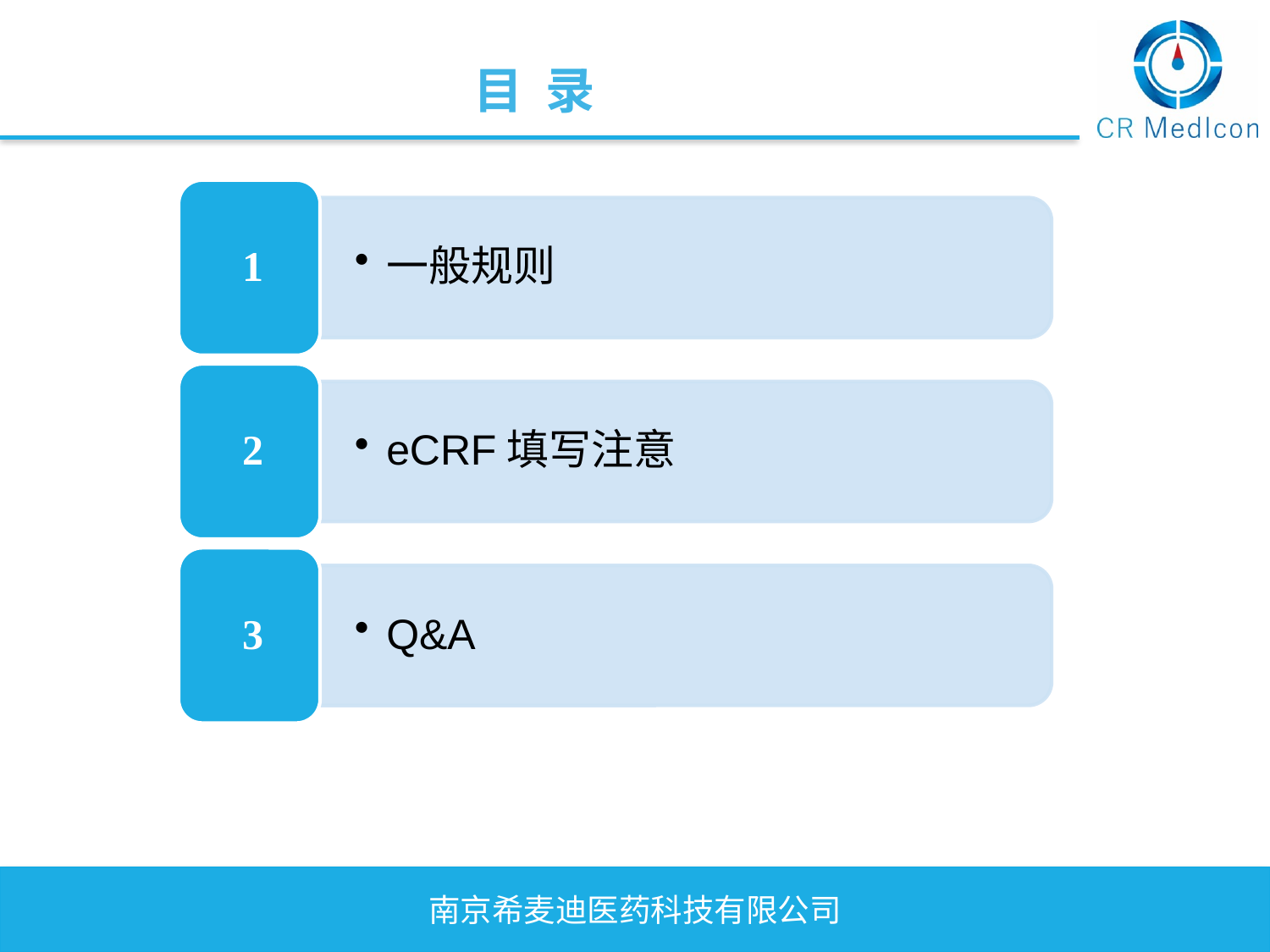

# 目  录
一般规则
1
eCRF填写注意
2
Q&A
3
南京希麦迪医药科技有限公司